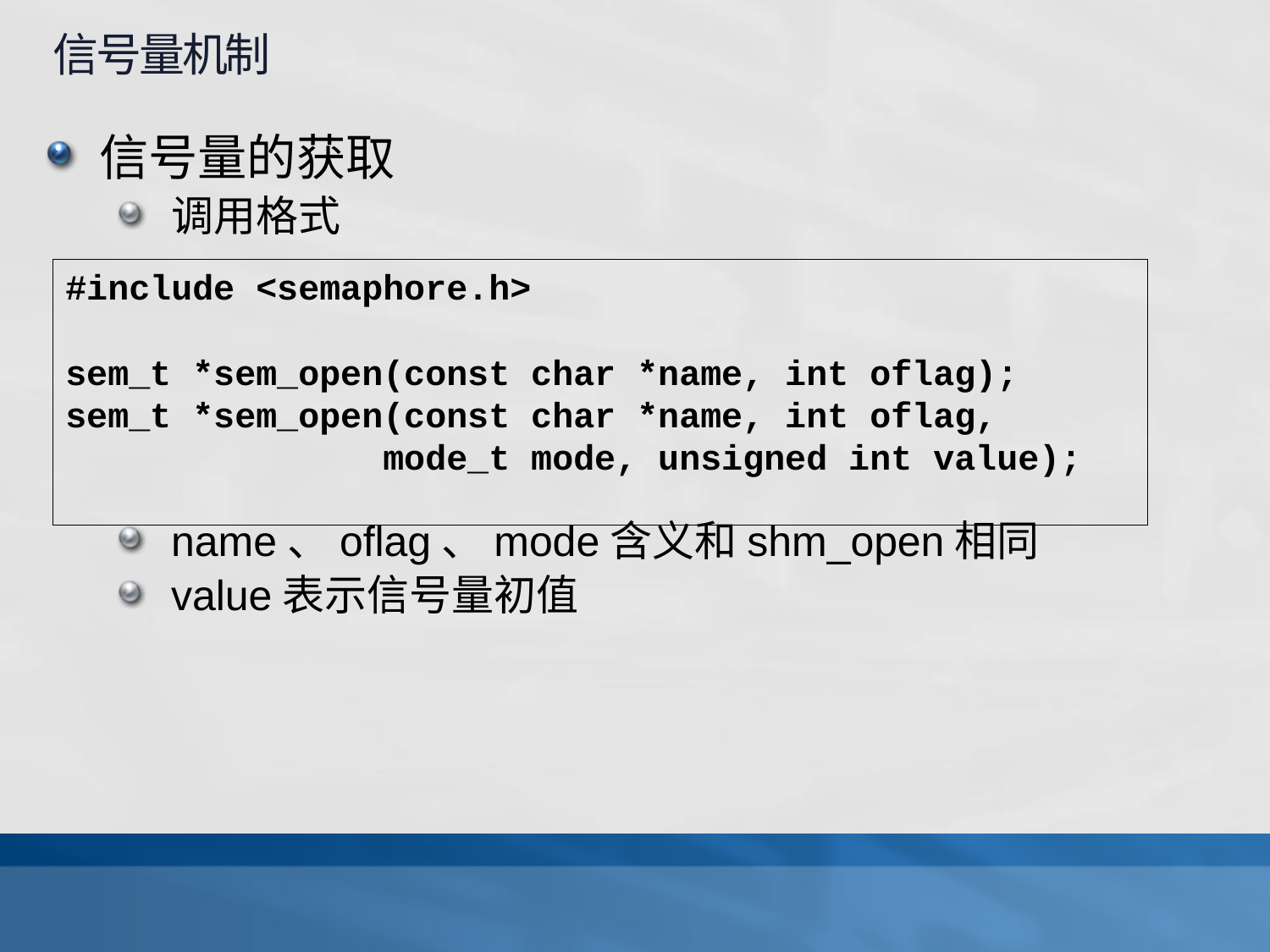

信号量机制
信号量的获取
调用格式

name、oflag、mode含义和shm_open相同
value表示信号量初值
#include <semaphore.h>

sem_t *sem_open(const char *name, int oflag);
sem_t *sem_open(const char *name, int oflag,
               mode_t mode, unsigned int value);